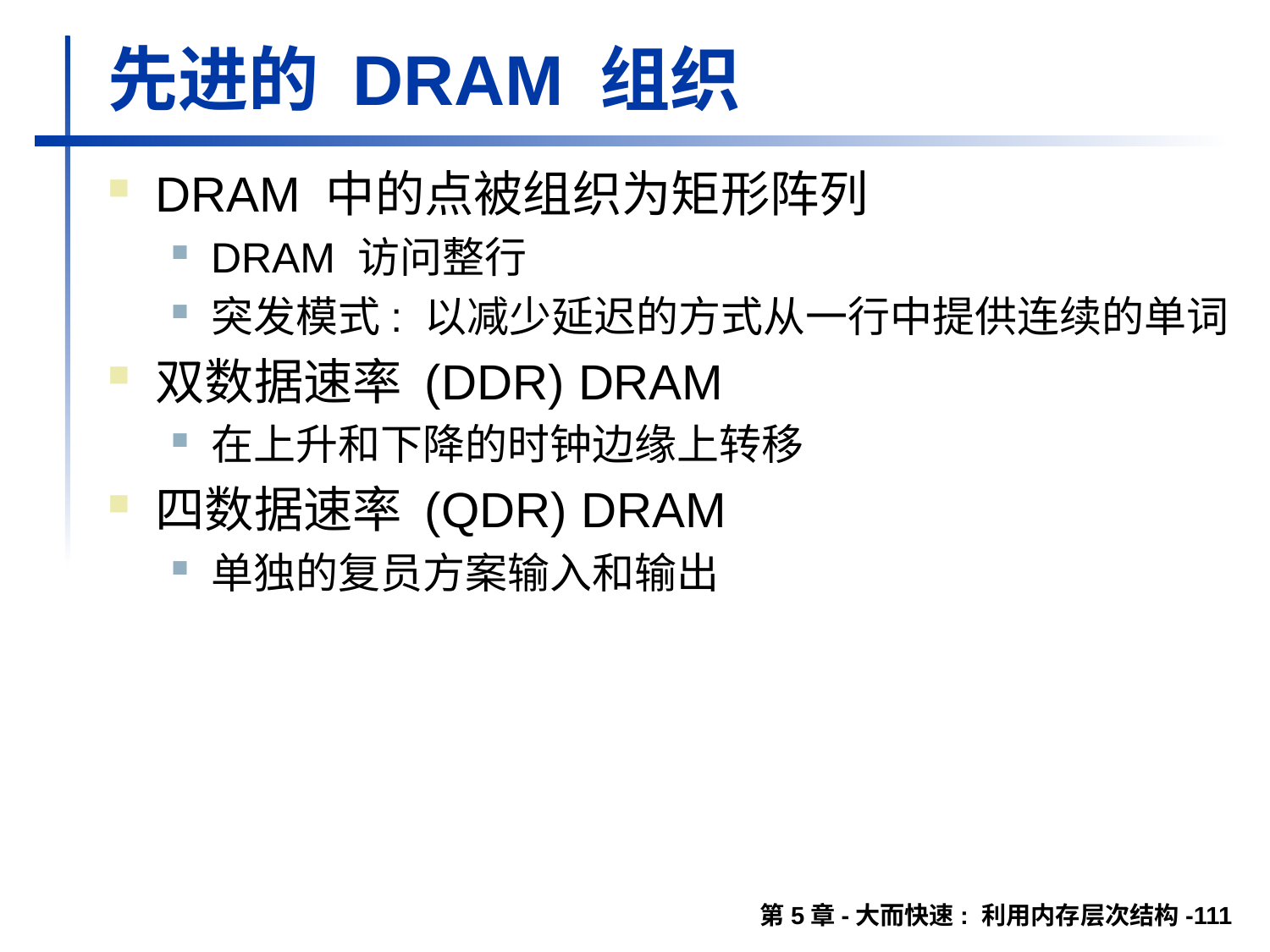

# 先进的 DRAM 组织
DRAM 中的点被组织为矩形阵列
DRAM 访问整行
突发模式: 以减少延迟的方式从一行中提供连续的单词
双数据速率 (DDR) DRAM
在上升和下降的时钟边缘上转移
四数据速率 (QDR) DRAM
单独的复员方案输入和输出
第5章-大而快速: 利用内存层次结构-111